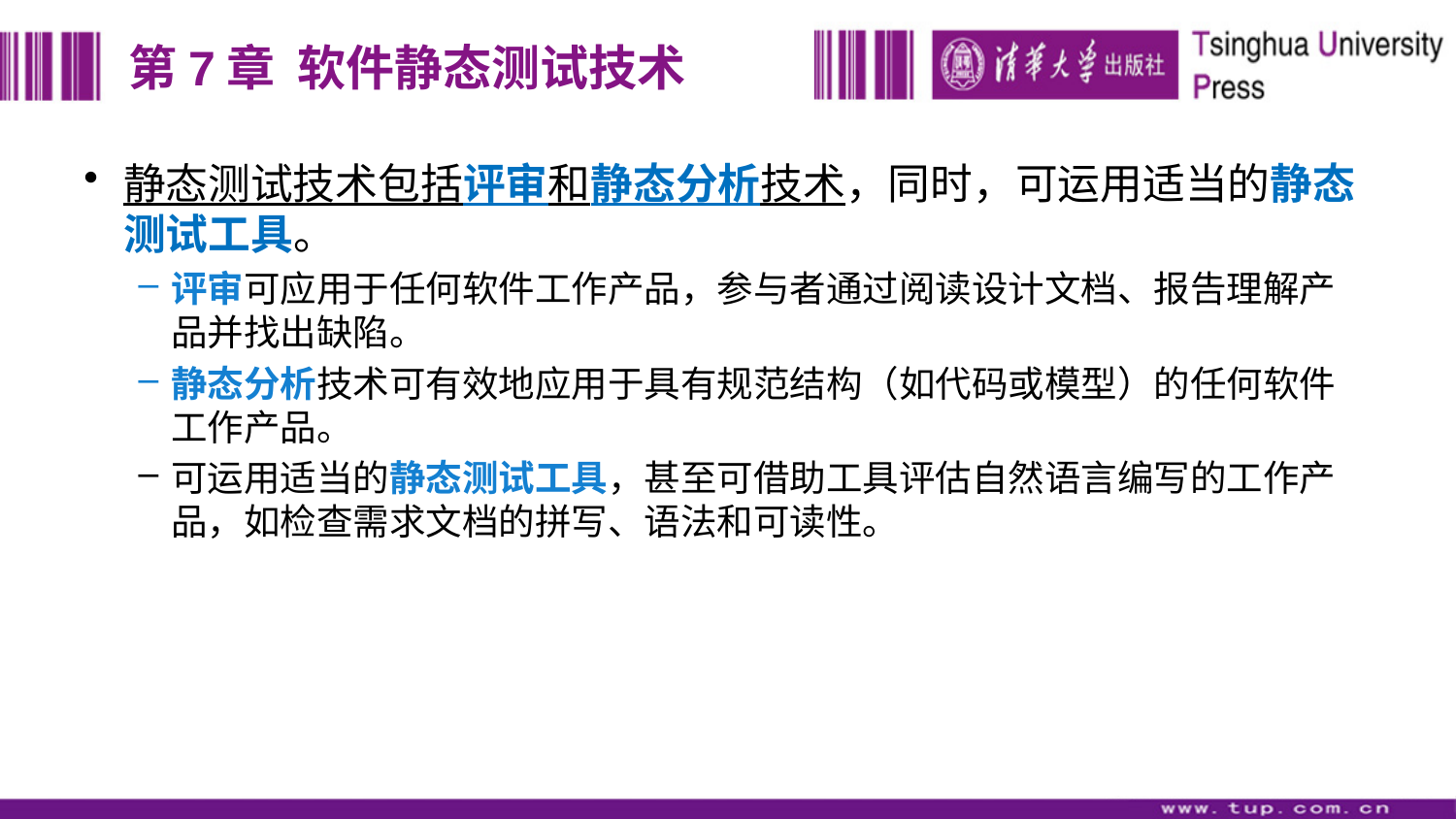

# 第7章  软件静态测试技术
静态测试技术包括评审和静态分析技术，同时，可运用适当的静态测试工具。
评审可应用于任何软件工作产品，参与者通过阅读设计文档、报告理解产品并找出缺陷。
静态分析技术可有效地应用于具有规范结构（如代码或模型）的任何软件工作产品。
可运用适当的静态测试工具，甚至可借助工具评估自然语言编写的工作产品，如检查需求文档的拼写、语法和可读性。